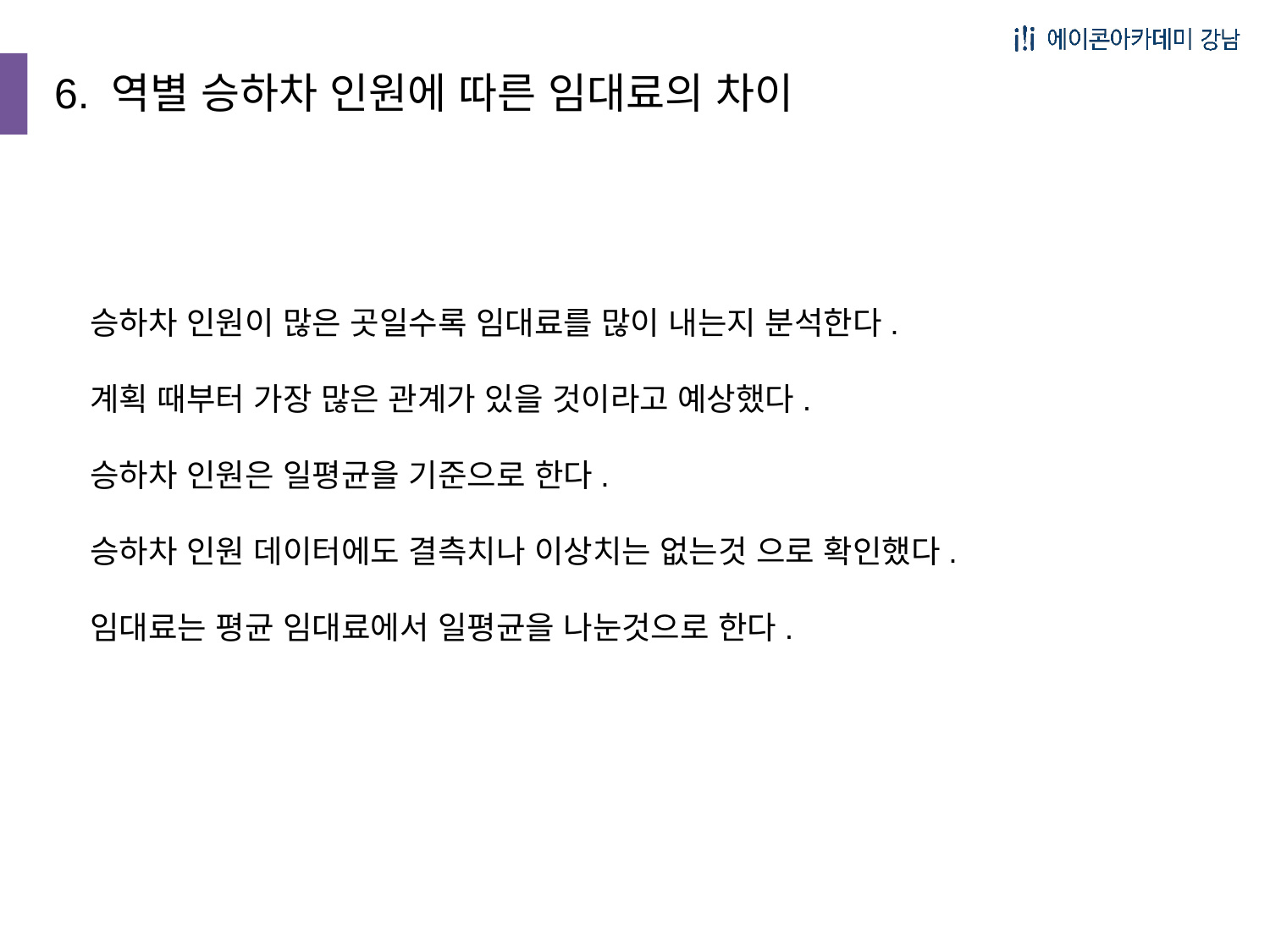

6. 역별 승하차 인원에 따른 임대료의 차이
승하차 인원이 많은 곳일수록 임대료를 많이 내는지 분석한다.

계획 때부터 가장 많은 관계가 있을 것이라고 예상했다.

승하차 인원은 일평균을 기준으로 한다.

승하차 인원 데이터에도 결측치나 이상치는 없는것 으로 확인했다.

임대료는 평균 임대료에서 일평균을 나눈것으로 한다.